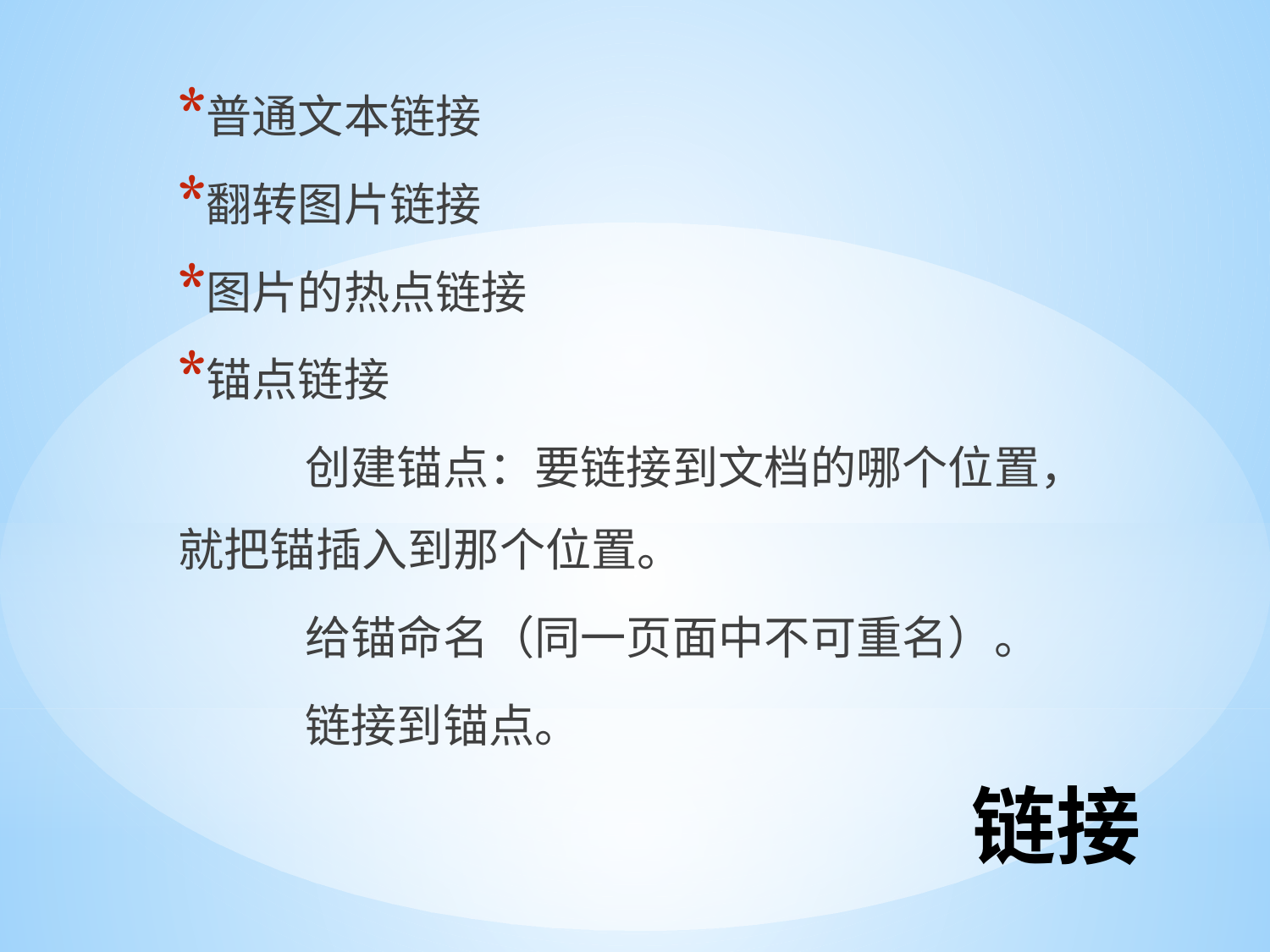

普通文本链接
翻转图片链接
图片的热点链接
锚点链接
	创建锚点：要链接到文档的哪个位置，就把锚插入到那个位置。
	给锚命名（同一页面中不可重名）。
	链接到锚点。
# 链接